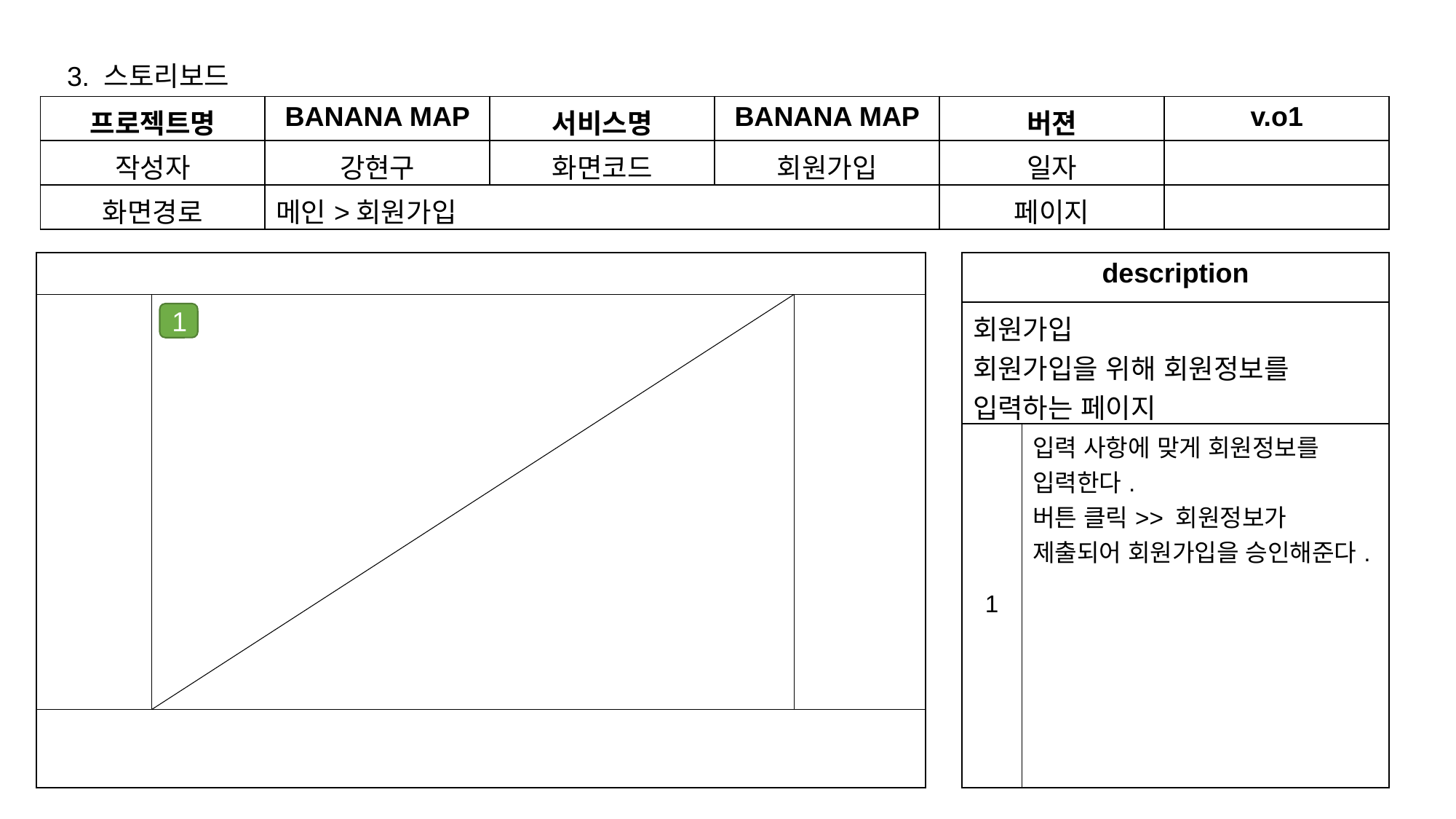

3. 스토리보드
| 프로젝트명 | BANANA MAP | 서비스명 | BANANA MAP | 버젼 | v.o1 |
| --- | --- | --- | --- | --- | --- |
| 작성자 | 강현구 | 화면코드 | 회원가입 | 일자 |  |
| 화면경로 | 메인>회원가입 |  |  | 페이지 |  |
| description |  |
| --- | --- |
| 회원가입 회원가입을 위해 회원정보를 입력하는 페이지 |  |
| 1 | 입력 사항에 맞게 회원정보를 입력한다. 버튼 클릭>> 회원정보가 제출되어 회원가입을 승인해준다. |

1